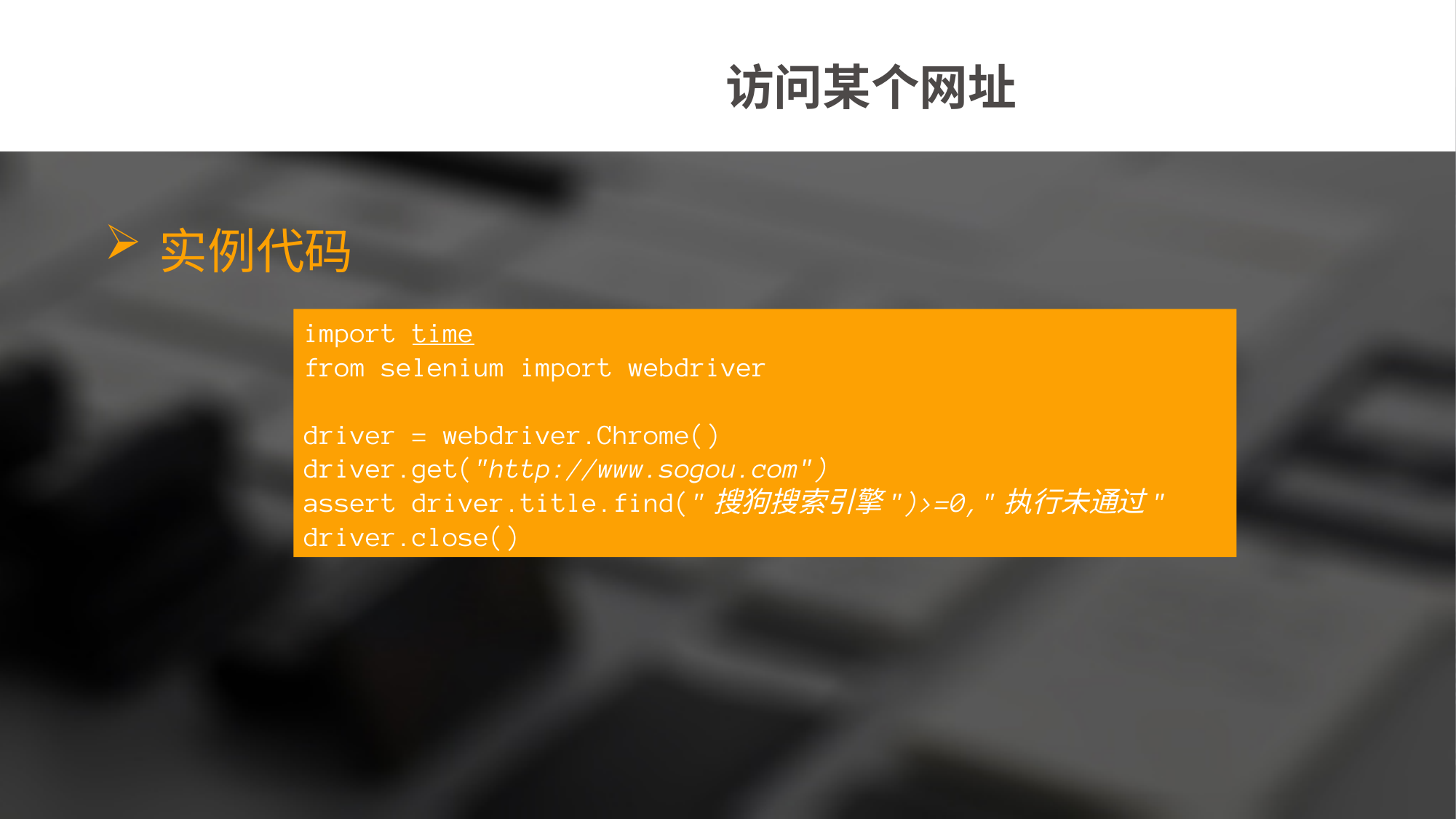

访问某个网址
实例代码
import time
from selenium import webdriver

driver = webdriver.Chrome()
driver.get("http://www.sogou.com")
assert driver.title.find("搜狗搜索引擎")>=0,"执行未通过"
driver.close()